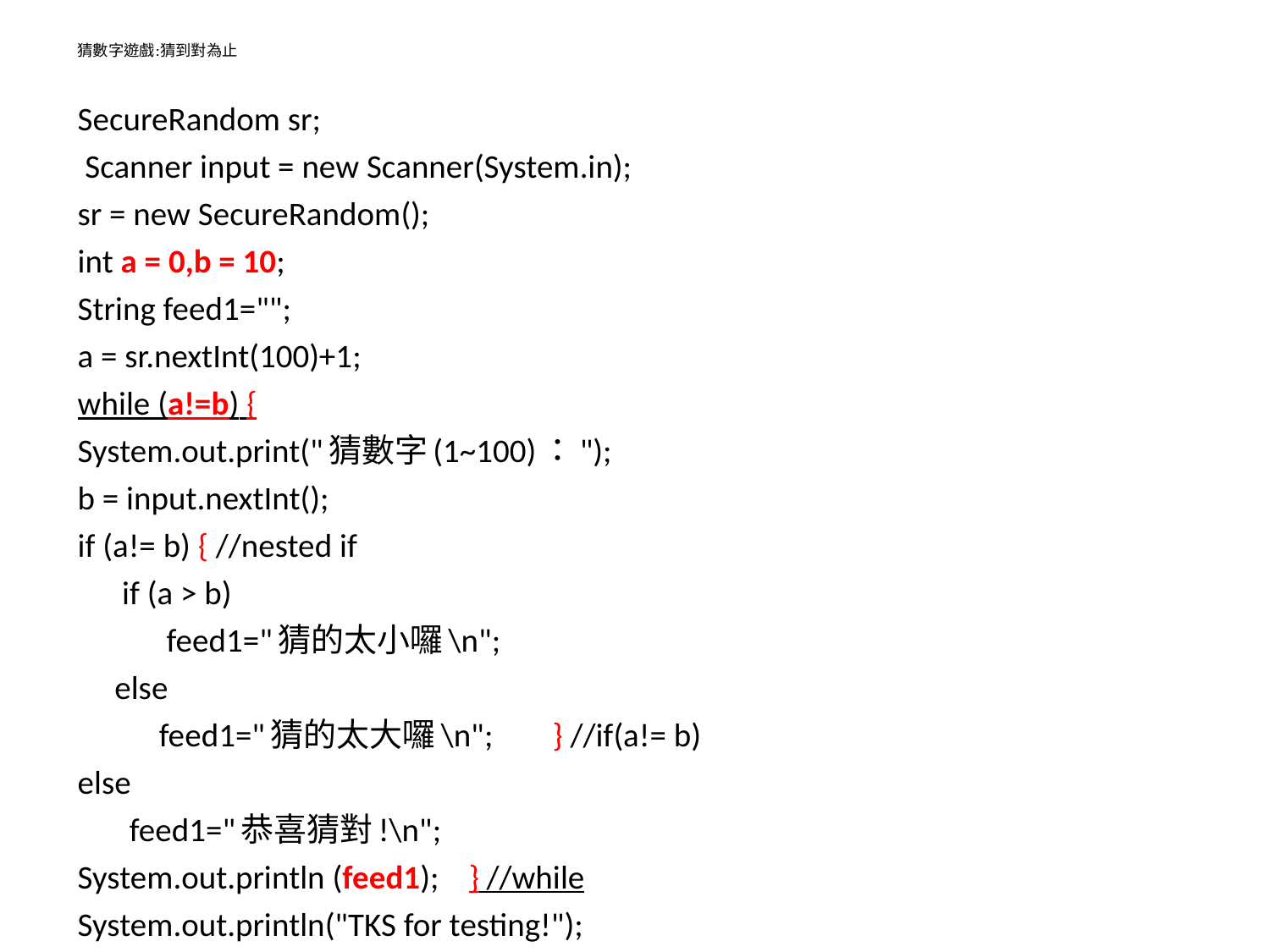

# 猜數字遊戲:猜到對為止
SecureRandom sr;
 Scanner input = new Scanner(System.in);
sr = new SecureRandom();
int a = 0,b = 10;
String feed1="";
a = sr.nextInt(100)+1;
while (a!=b) {
System.out.print("猜數字(1~100)：");
b = input.nextInt();
if (a!= b) { //nested if
      if (a > b)
            feed1="猜的太小囉\n";
     else
           feed1="猜的太大囉\n";        } //if(a!= b)
else
       feed1="恭喜猜對!\n";
System.out.println (feed1);    } //while
System.out.println("TKS for testing!");